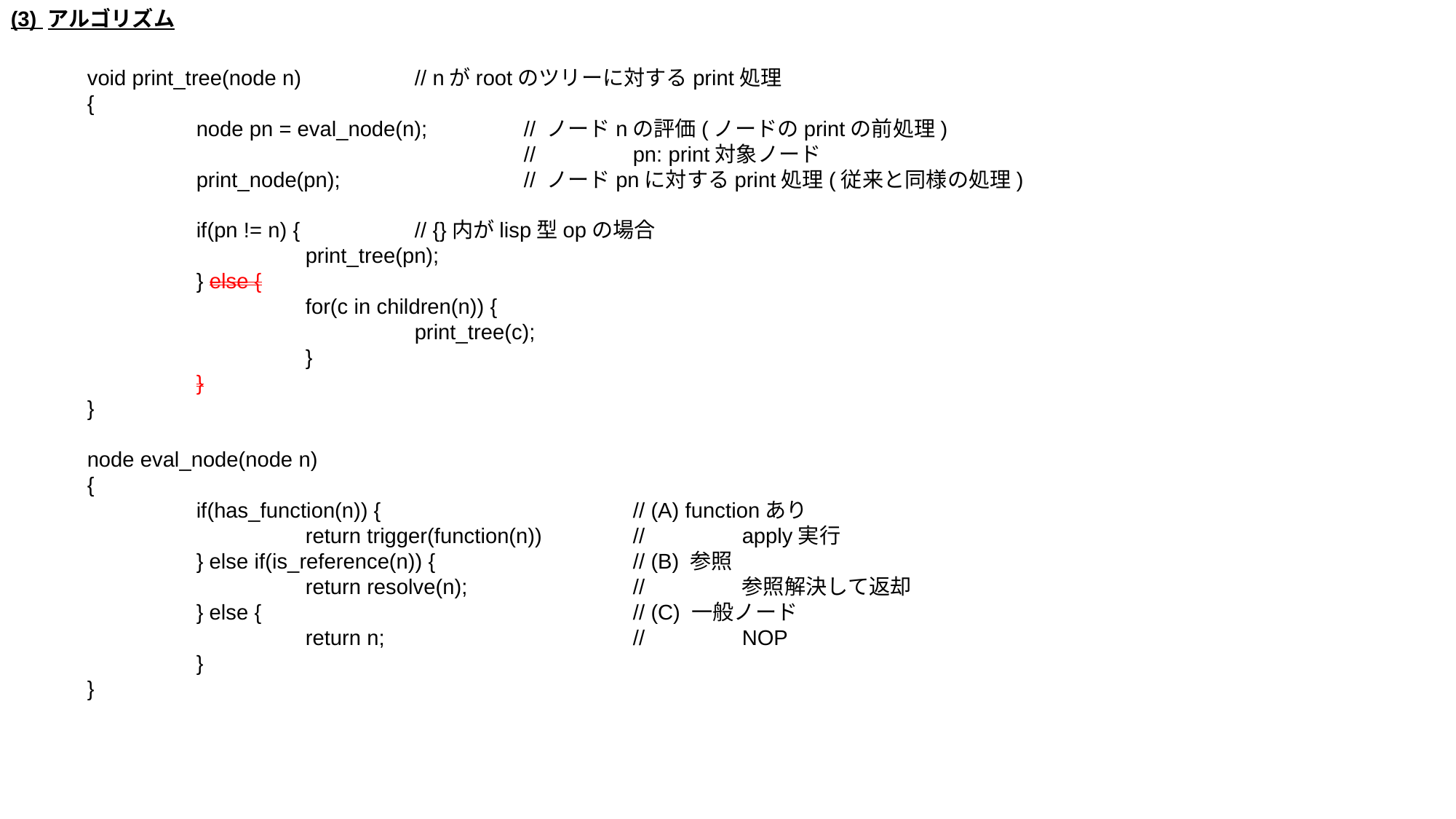

(3) アルゴリズム
void print_tree(node n)		// nがrootのツリーに対するprint処理
{
	node pn = eval_node(n);	// ノードnの評価(ノードのprintの前処理)
				// 	pn: print対象ノード
	print_node(pn);		// ノードpnに対するprint処理(従来と同様の処理)

	if(pn != n) {		// {}内がlisp型opの場合
		print_tree(pn);
	} else {
		for(c in children(n)) {
			print_tree(c);
		}
	}
}

node eval_node(node n)
{
	if(has_function(n)) {			// (A) functionあり
		return trigger(function(n))	// 	apply実行
	} else if(is_reference(n)) {		// (B) 参照
		return resolve(n);		//	参照解決して返却
	} else {				// (C) 一般ノード
		return n;			//	NOP
	}
}